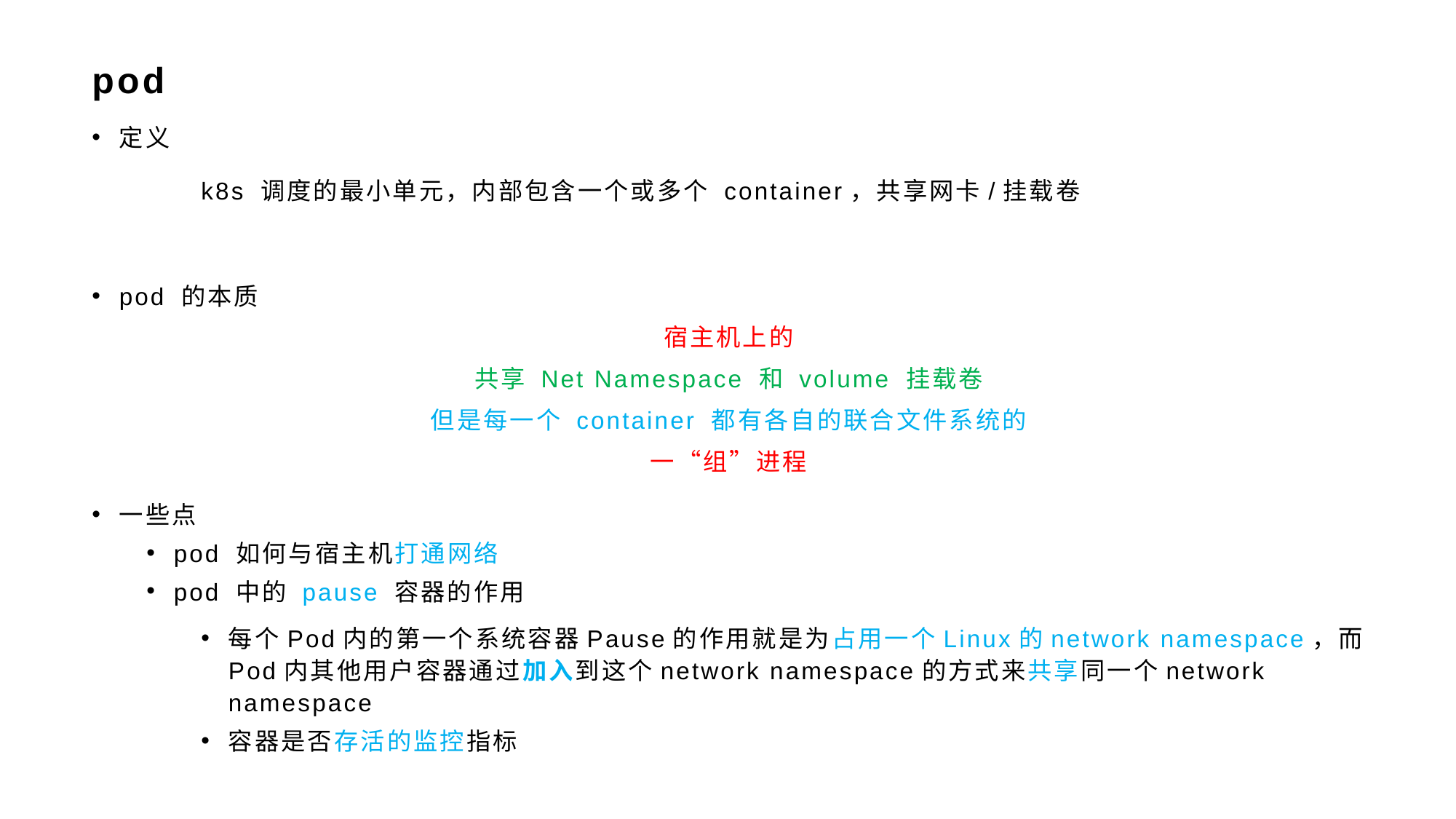

# pod
定义
	k8s 调度的最小单元，内部包含一个或多个 container，共享网卡/挂载卷

pod 的本质
宿主机上的
共享 Net Namespace 和 volume 挂载卷
但是每一个 container 都有各自的联合文件系统的
一“组”进程
一些点
pod 如何与宿主机打通网络
pod 中的 pause 容器的作用
每个Pod内的第一个系统容器Pause的作用就是为占用一个Linux的network namespace，而Pod内其他用户容器通过加入到这个network namespace的方式来共享同一个network namespace
容器是否存活的监控指标